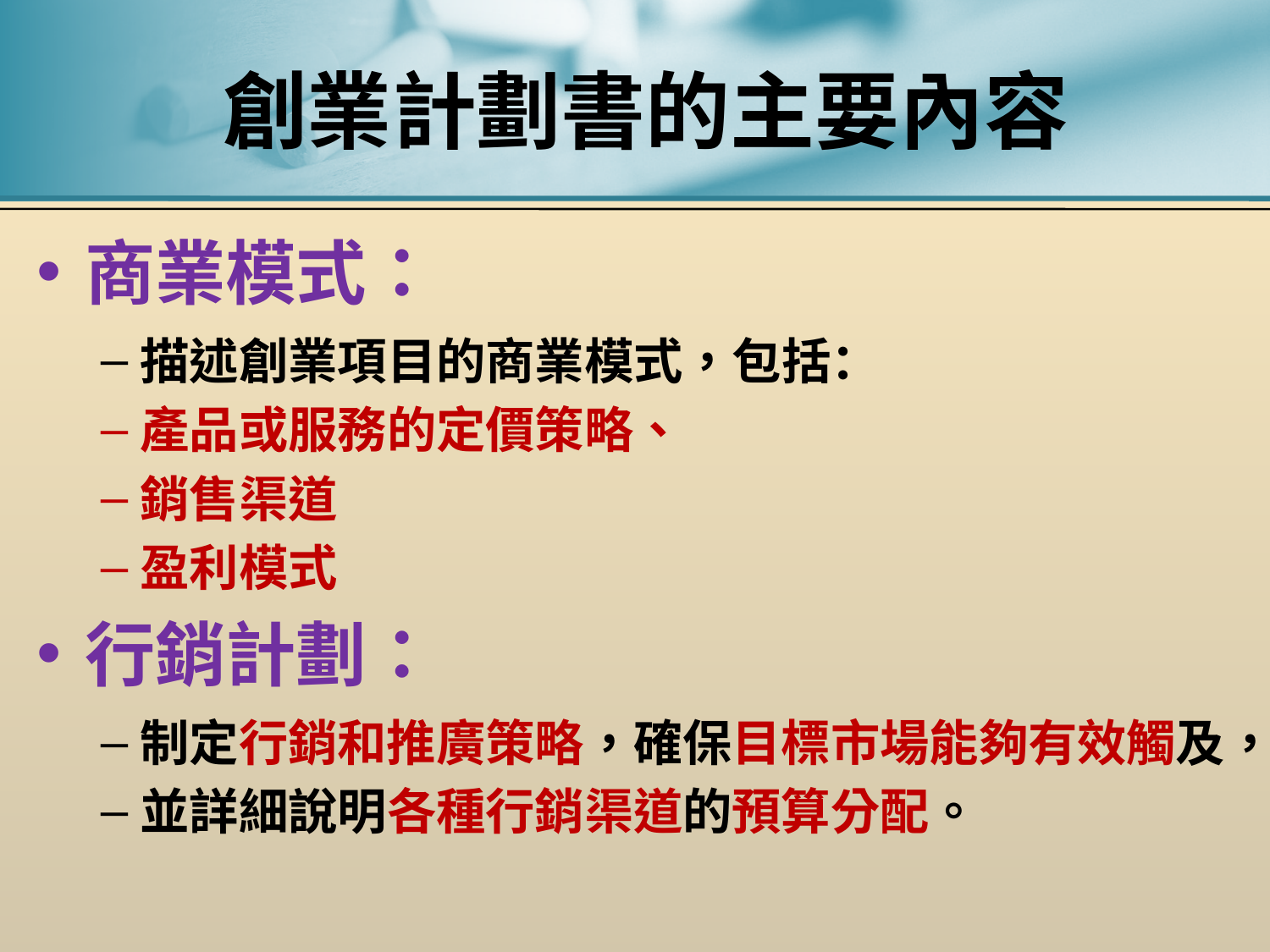

# 創業計劃書的主要內容
商業模式：
描述創業項目的商業模式，包括：
產品或服務的定價策略、
銷售渠道
盈利模式
行銷計劃：
制定行銷和推廣策略，確保目標市場能夠有效觸及，
並詳細說明各種行銷渠道的預算分配。